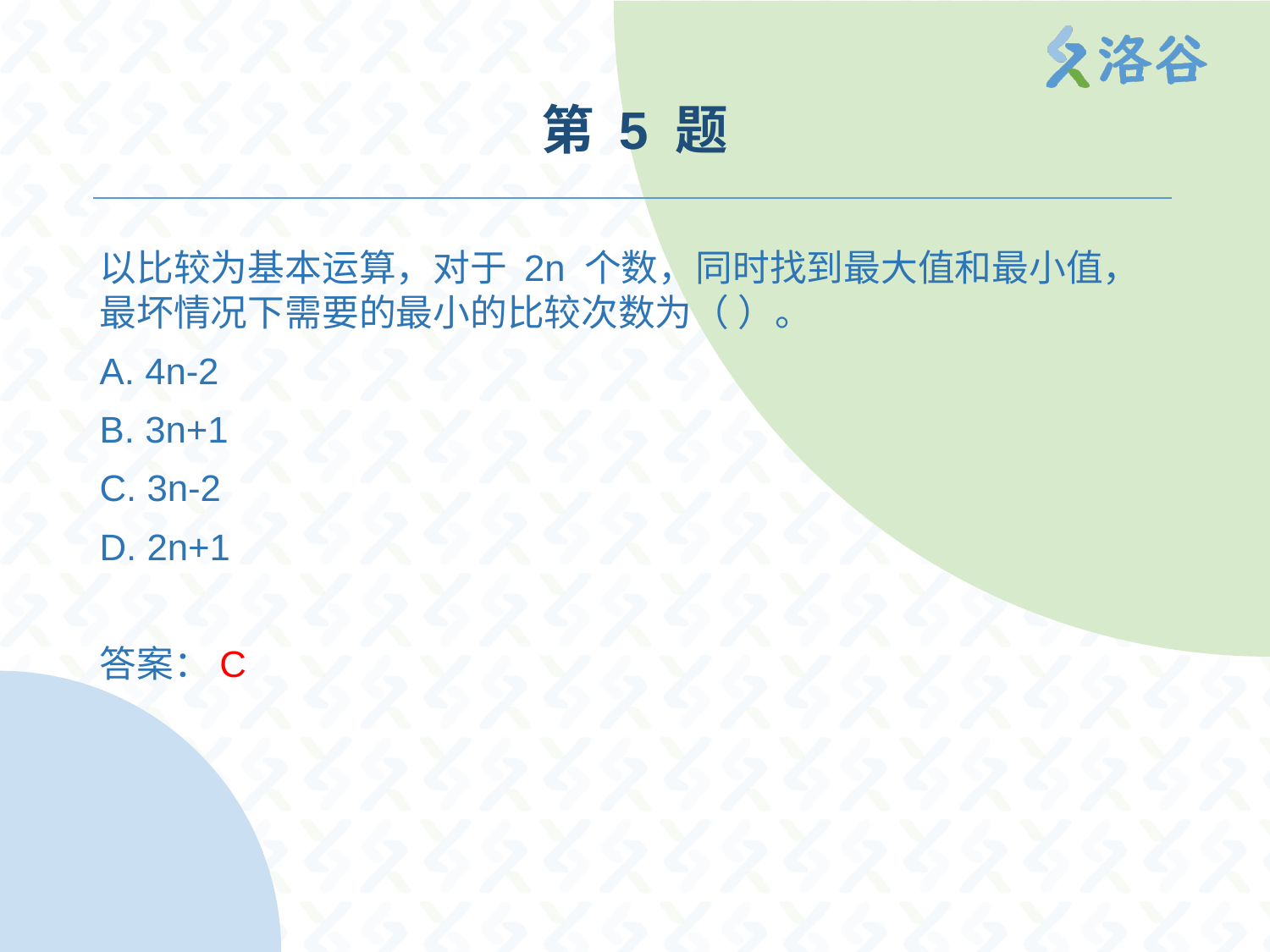

# 第 5 题
以比较为基本运算，对于 2n 个数，同时找到最大值和最小值，最坏情况下需要的最小的比较次数为（ ）。
A. 4n-2
B. 3n+1
C. 3n-2
D. 2n+1

答案：C